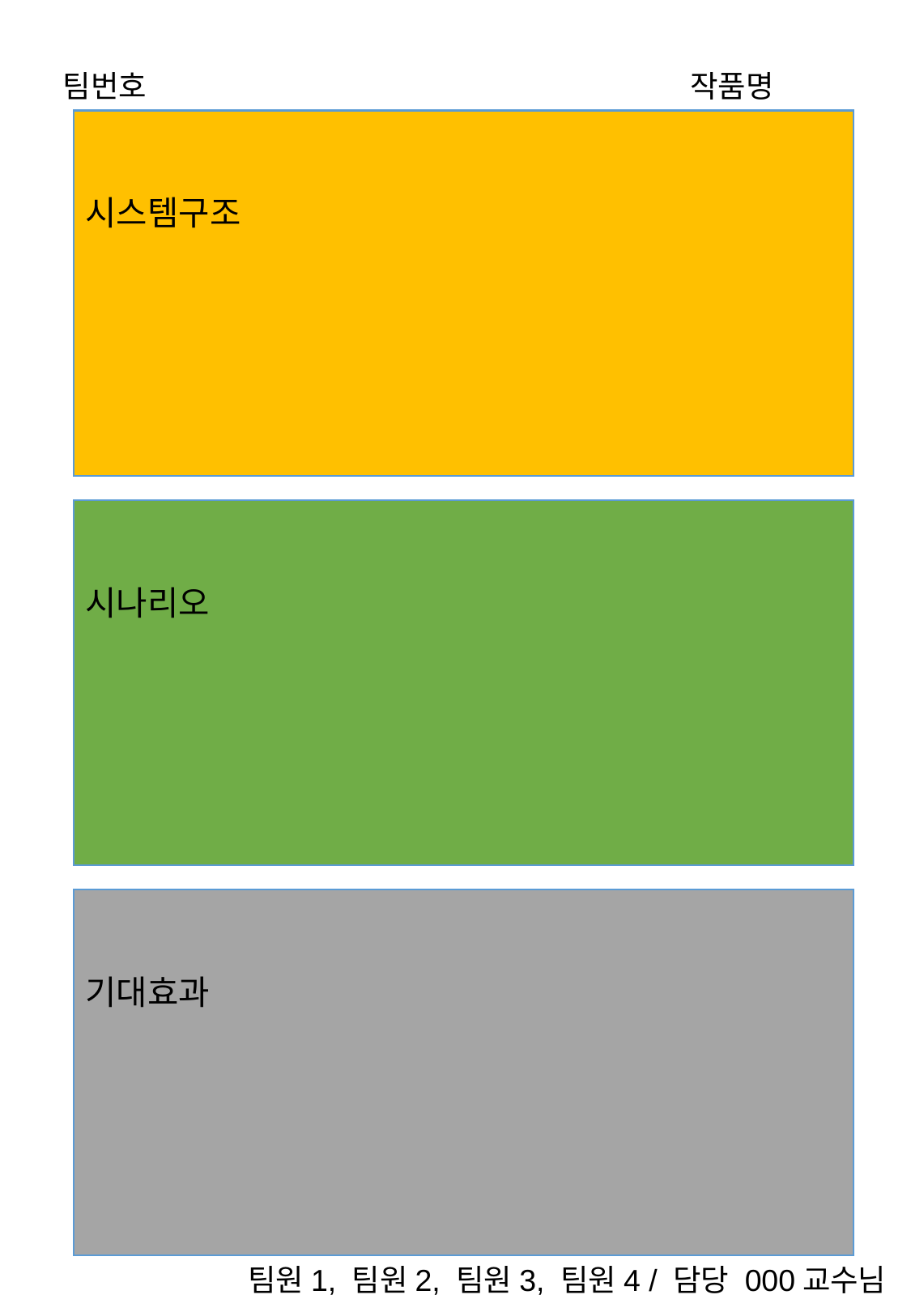

팀번호                                                                작품명
시스템구조

시나리오

기대효과

팀원1, 팀원2, 팀원3, 팀원4 / 담당 000교수님